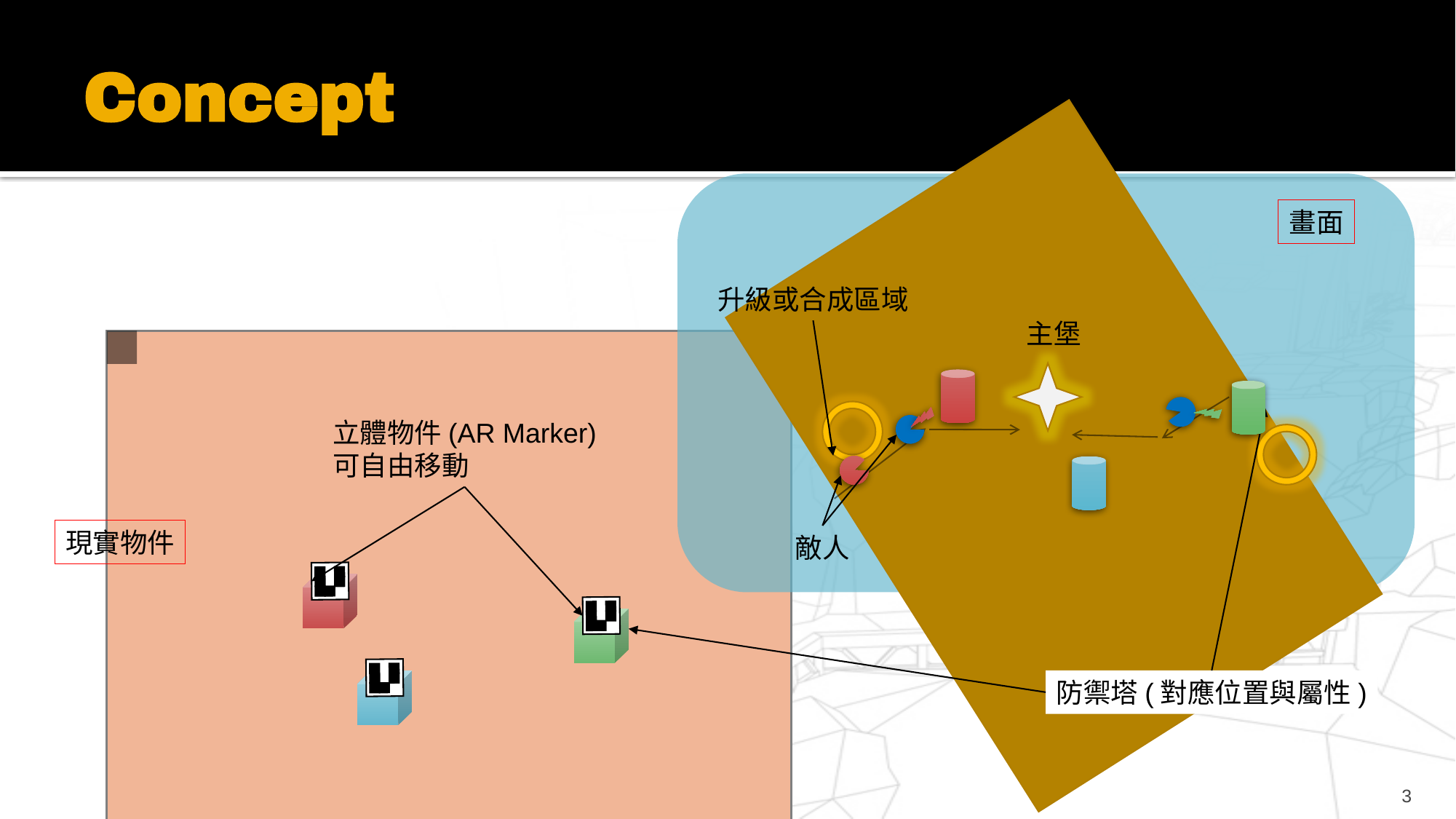

# Concept

畫面

升級或合成區域
主堡

立體物件(AR Marker)
可自由移動

現實物件
敵人

防禦塔(對應位置與屬性)

3